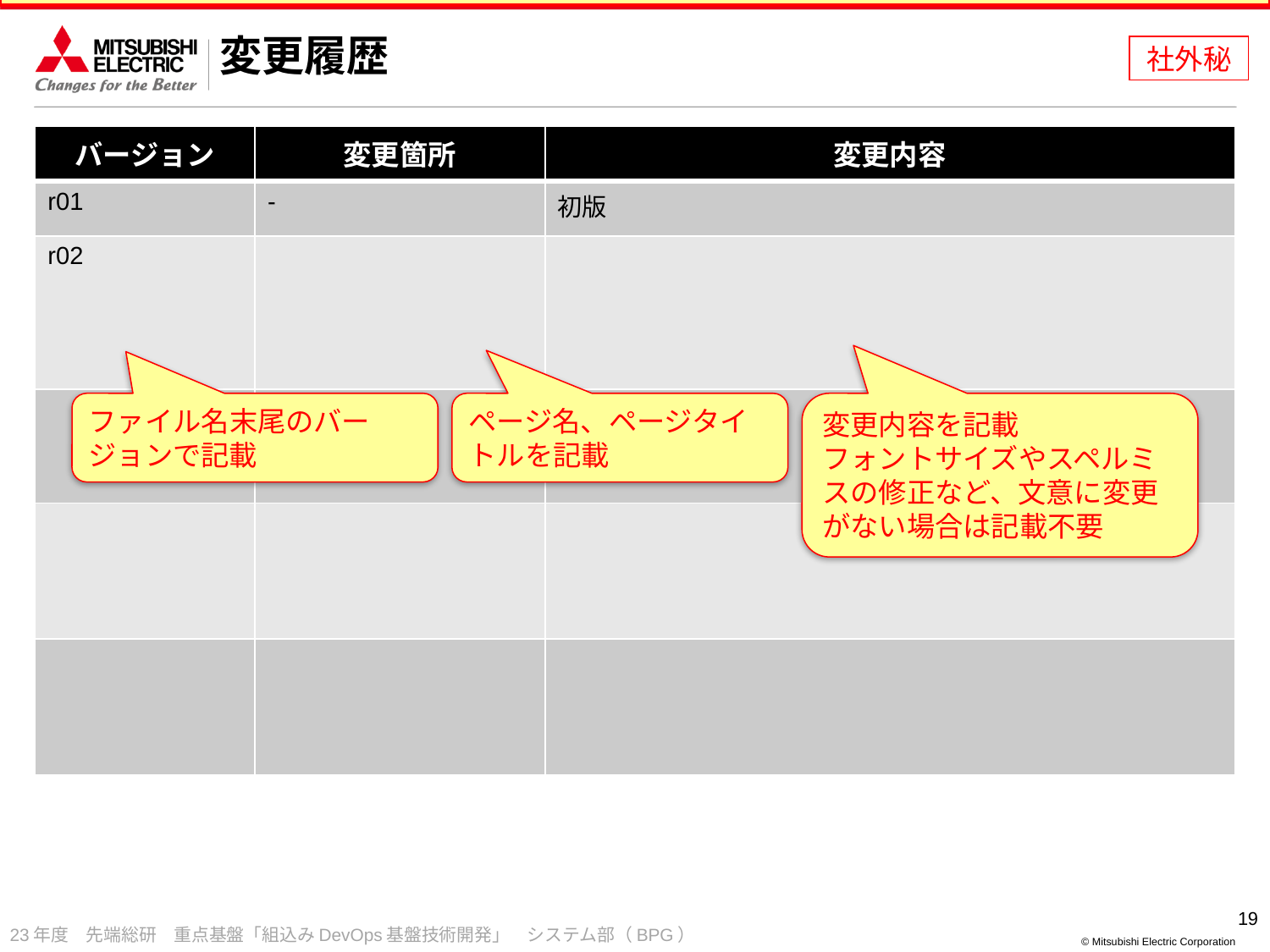

・「初版」提出以降、修正や修正指示による変更を行った場合、行を追加して変更点を記載する(本文の赤字下線修正は不要)
・本ページは、本文の後につける。
必須
秘
社外秘
# 変更履歴
開示範囲：
発本〔発業、各研セ戦略部門、開発関係者、GR以上〕
| バージョン | 変更箇所 | 変更内容 |
| --- | --- | --- |
| r01 | - | 初版 |
| r02 |  |  |
|  |  |  |
|  |  |  |
|  |  |  |
ファイル名末尾のバージョンで記載
ページ名、ページタイトルを記載
変更内容を記載
フォントサイズやスペルミスの修正など、文意に変更がない場合は記載不要